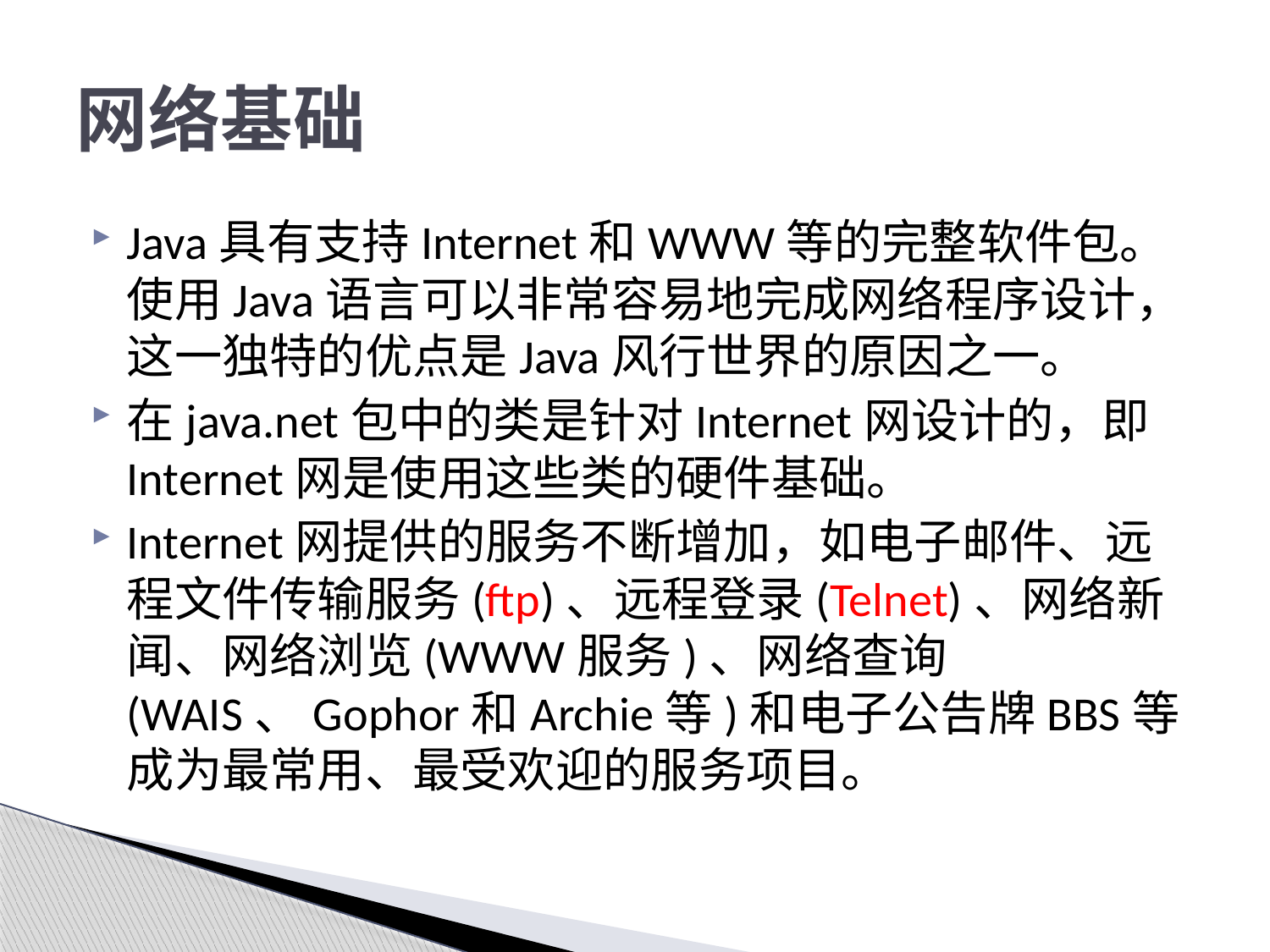

# 网络基础
Java具有支持Internet和WWW等的完整软件包。使用Java语言可以非常容易地完成网络程序设计，这一独特的优点是Java风行世界的原因之一。
在java.net包中的类是针对Internet网设计的，即Internet网是使用这些类的硬件基础。
Internet网提供的服务不断增加，如电子邮件、远程文件传输服务(ftp)、远程登录(Telnet)、网络新闻、网络浏览(WWW服务)、网络查询(WAIS、Gophor和Archie等)和电子公告牌BBS等成为最常用、最受欢迎的服务项目。